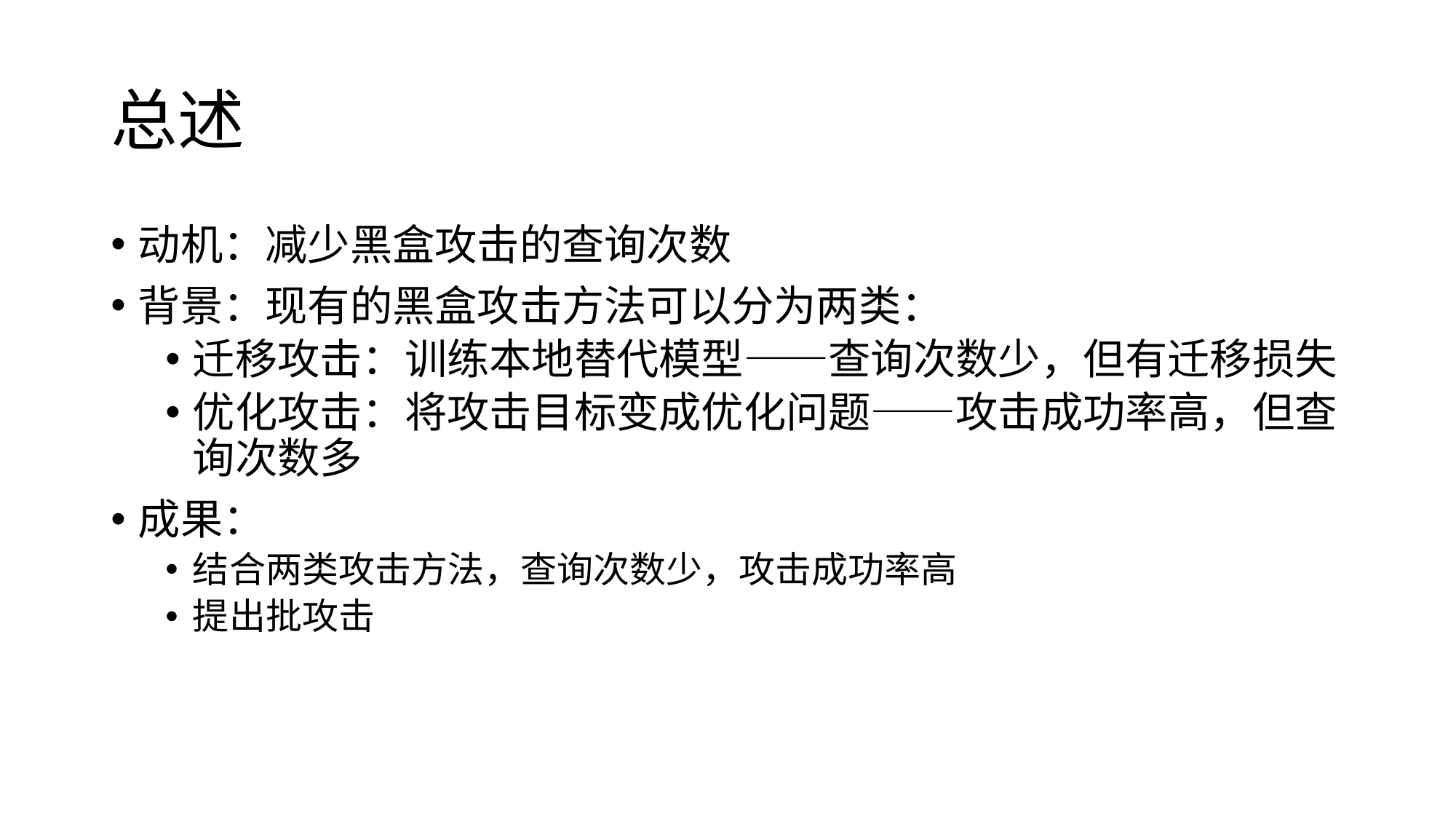

# 总述
动机：减少黑盒攻击的查询次数
背景：现有的黑盒攻击方法可以分为两类：
迁移攻击：训练本地替代模型——查询次数少，但有迁移损失
优化攻击：将攻击目标变成优化问题——攻击成功率高，但查询次数多
成果：
结合两类攻击方法，查询次数少，攻击成功率高
提出批攻击